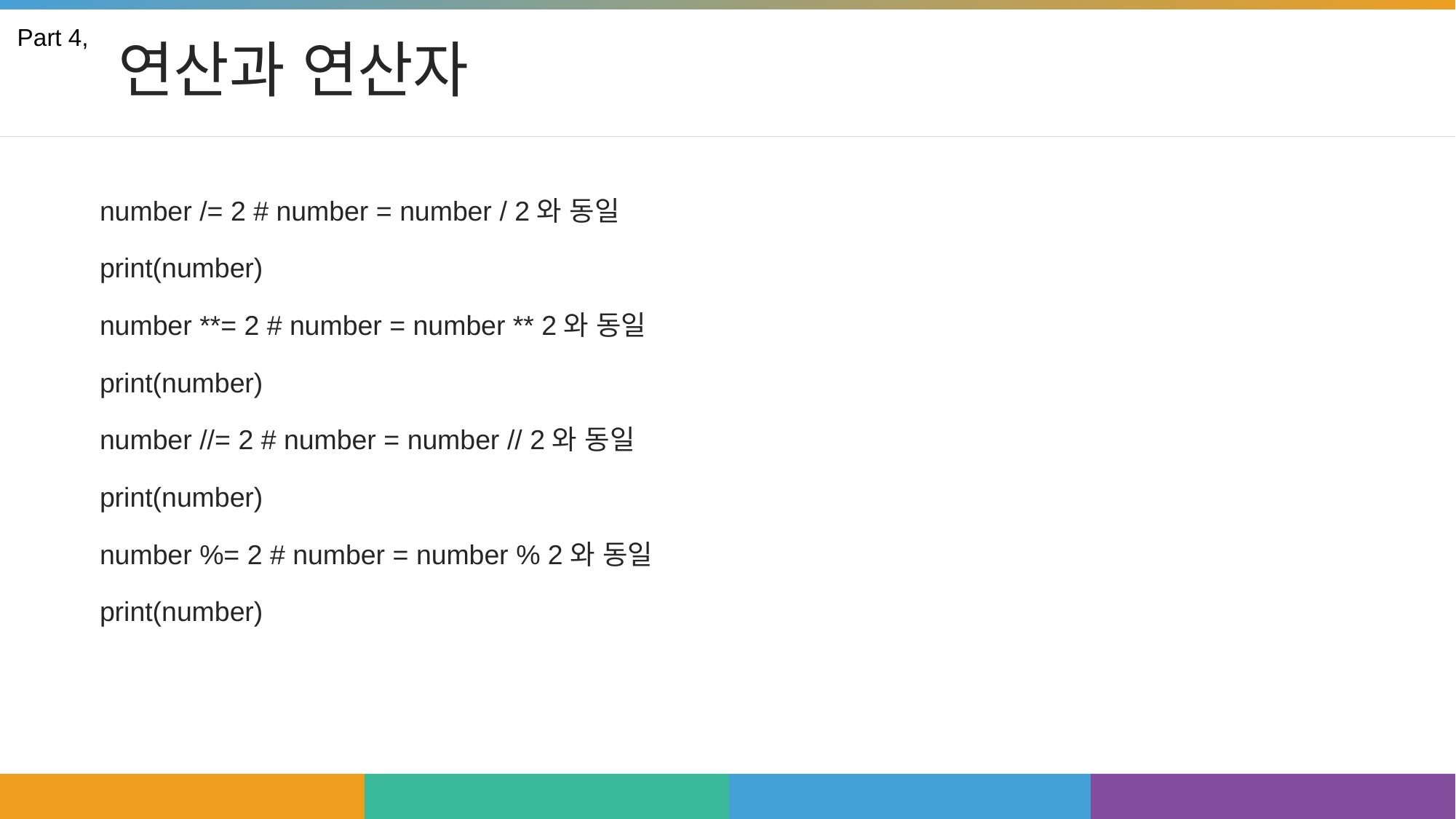

# 연산과 연산자
Part 4,
number /= 2 # number = number / 2와 동일
print(number)
number **= 2 # number = number ** 2와 동일
print(number)
number //= 2 # number = number // 2와 동일
print(number)
number %= 2 # number = number % 2와 동일
print(number)